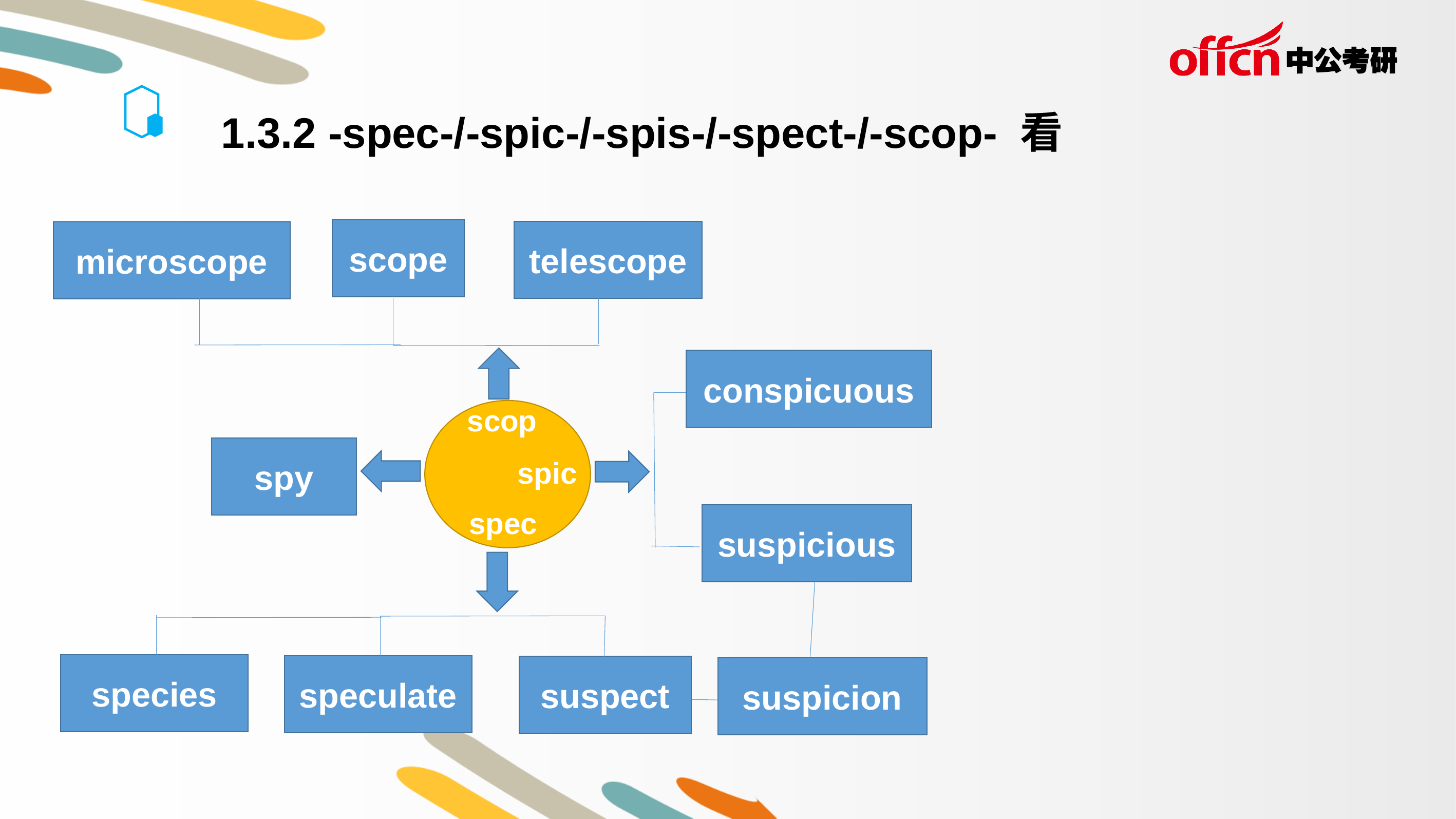

1.3.2 -spec-/-spic-/-spis-/-spect-/-scop- 看
scope
telescope
microscope

conspicuous
scop

spy
spic

spec
suspicious

species
speculate
suspect
suspicion